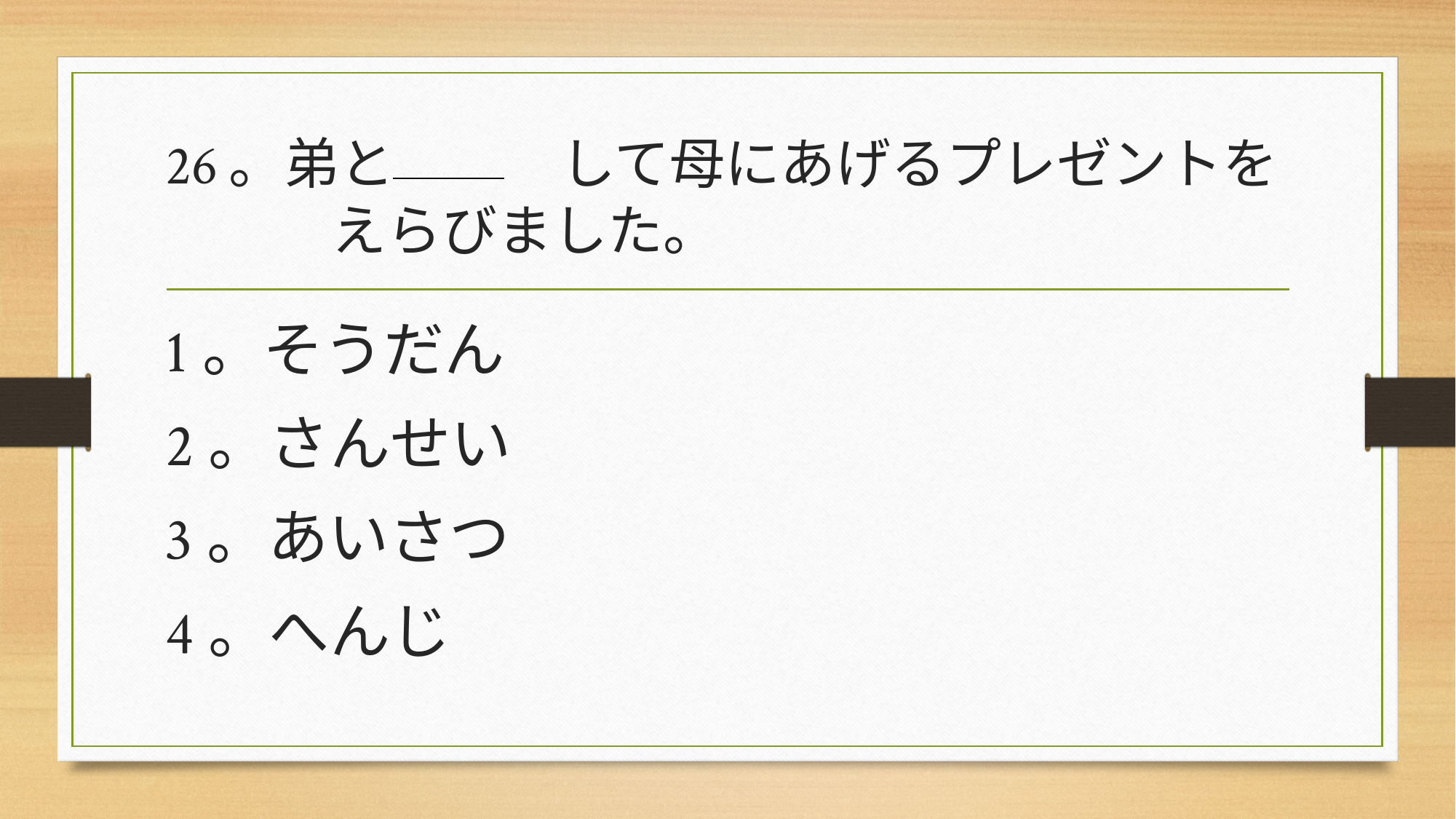

# 26。弟と　　　して母にあげるプレゼントを 　　　えらびました。
1。そうだん
2。さんせい
3。あいさつ
4。へんじ